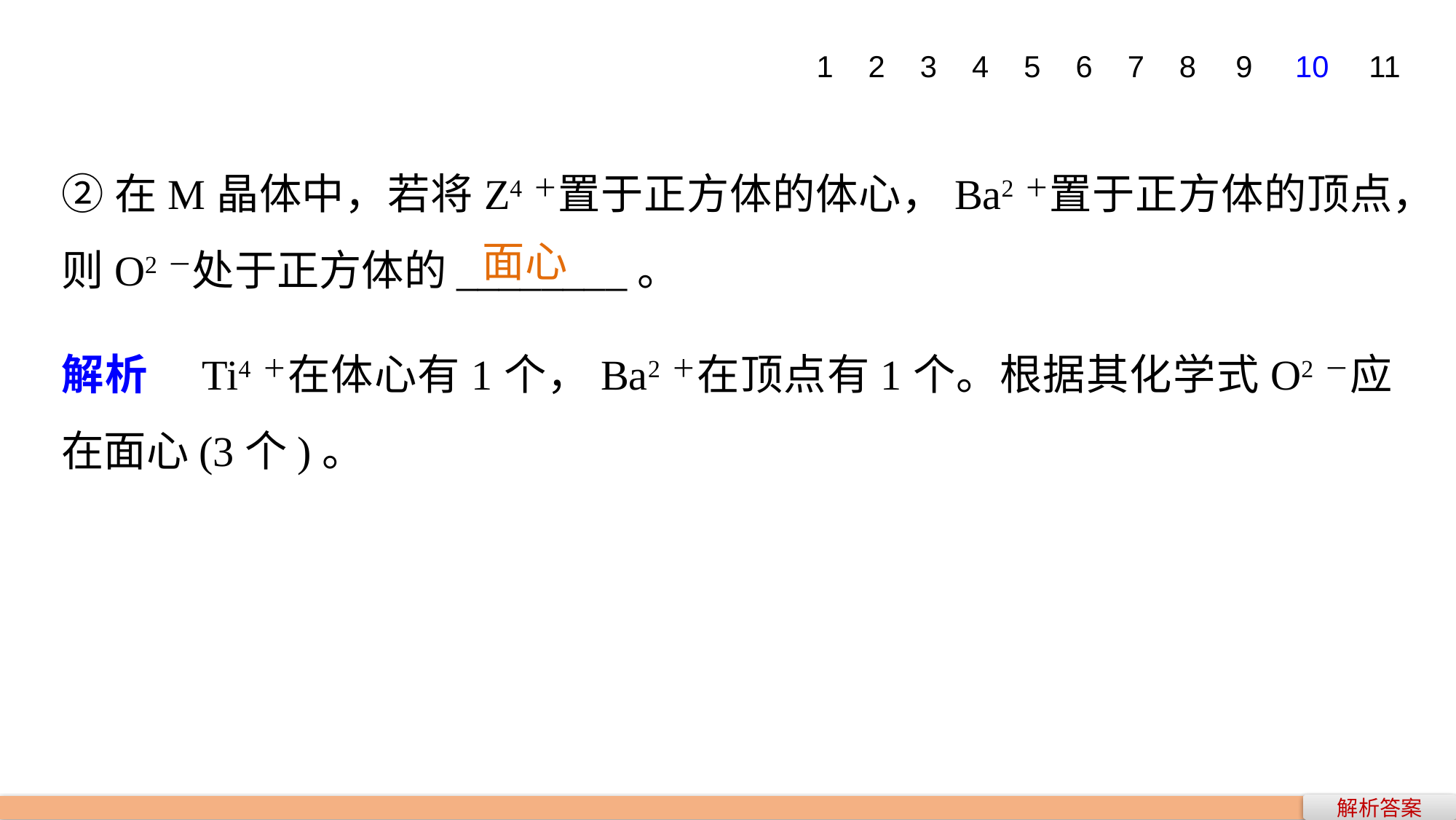

1
2
3
4
5
6
7
8
9
10
11
②在M晶体中，若将Z4＋置于正方体的体心，Ba2＋置于正方体的顶点，则O2－处于正方体的________。
面心
解析　Ti4＋在体心有1个，Ba2＋在顶点有1个。根据其化学式O2－应在面心(3个)。
解析答案